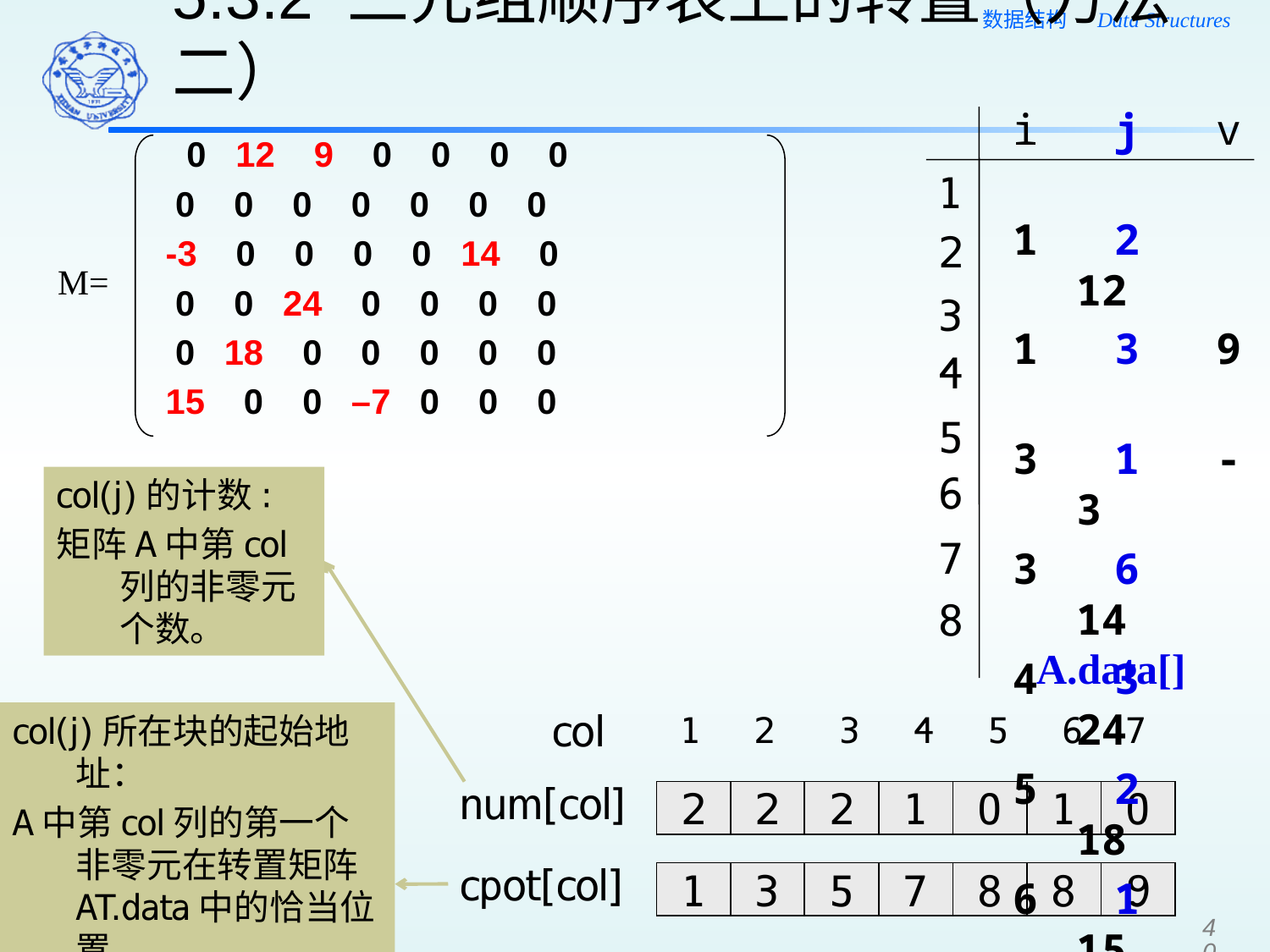

5.3.2 三元组顺序表上的转置（方法二）
i   j   v
1   2   12
1   3   9
3   1   -3
3   6   14
4   3   24
5   2   18
6   1   15
6   4   -7
1

2
3
4
5
6
7
8

 0   12    9    0    0    0    0
 0    0    0    0    0    0    0
-3    0    0    0    0   14    0
 0    0   24    0    0    0    0
 0   18    0    0    0    0    0
15    0    0   –7   0    0    0

M=
col(j)的计数:
矩阵A中第col列的非零元个数。
A.data[]
col
  1     2      3     4     5     6    7
col(j)所在块的起始地址：
A中第col列的第一个非零元在转置矩阵AT.data中的恰当位置
num[col]
2
2
2
1
0
1
0
cpot[col]
1
3
5
7
8
8
9
40